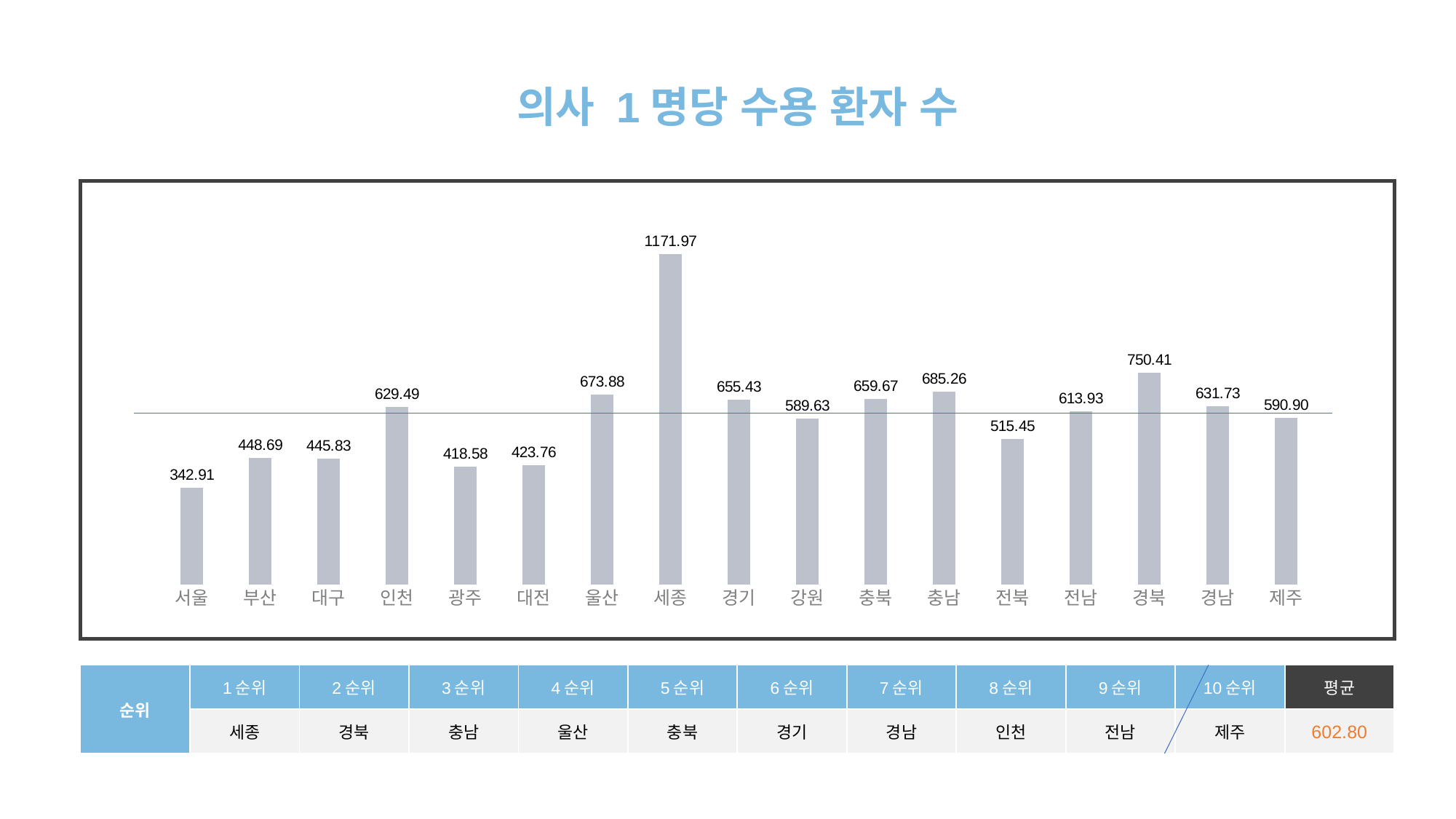

의사 1명당 수용 환자 수

### Chart

| Category | 열1 |
|---|---|
| 서울 | 342.91470117581576 |
| 부산 | 448.6946347769877 |
| 대구 | 445.82690922190204 |
| 인천 | 629.4923142613151 |
| 광주 | 418.5787818129826 |
| 대전 | 423.75937940761634 |
| 울산 | 673.8762290341238 |
| 세종 | 1171.9665271966528 |
| 경기 | 655.4268913552592 |
| 강원 | 589.63179916318 |
| 충북 | 659.6739760033099 |
| 충남 | 685.2606021366138 |
| 전북 | 515.4549749861034 |
| 전남 | 613.9281320815797 |
| 경북 | 750.4059102313911 |
| 경남 | 631.733133993646 |
| 제주 | 590.9019784172662 |
| 순위 | 1순위 | 2순위 | 3순위 | 4순위 | 5순위 | 6순위 | 7순위 | 8순위 | 9순위 | 10순위 | 평균 |
| --- | --- | --- | --- | --- | --- | --- | --- | --- | --- | --- | --- |
|  | 세종 | 경북 | 충남 | 울산 | 충북 | 경기 | 경남 | 인천 | 전남 | 제주 | 602.80 |